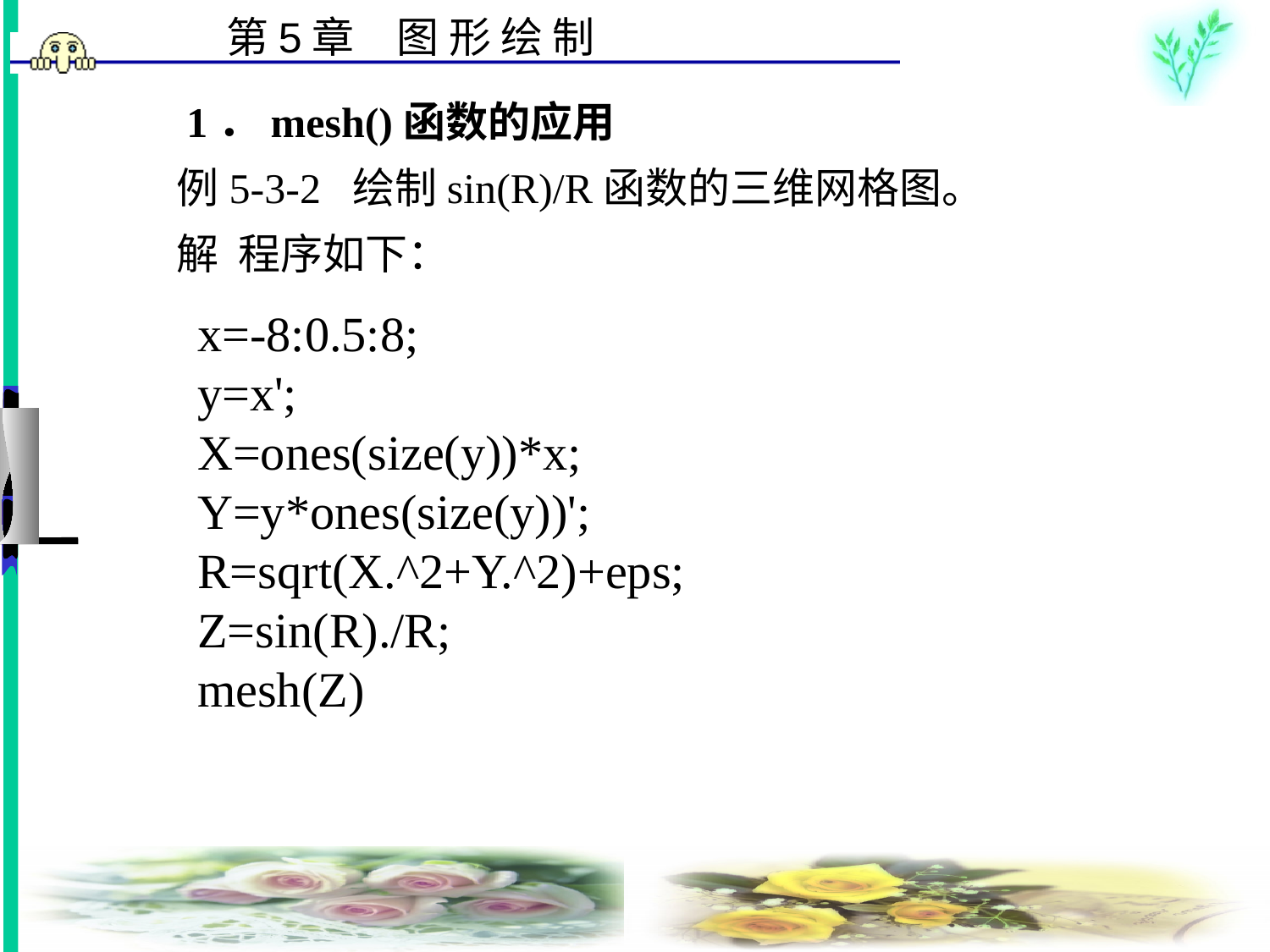

# 1．mesh()函数的应用 　　例5-3-2  绘制sin(R)/R函数的三维网格图。 　　解  程序如下：
x=-8:0.5:8;
y=x';
X=ones(size(y))*x;
Y=y*ones(size(y))';
R=sqrt(X.^2+Y.^2)+eps;
Z=sin(R)./R;
mesh(Z)